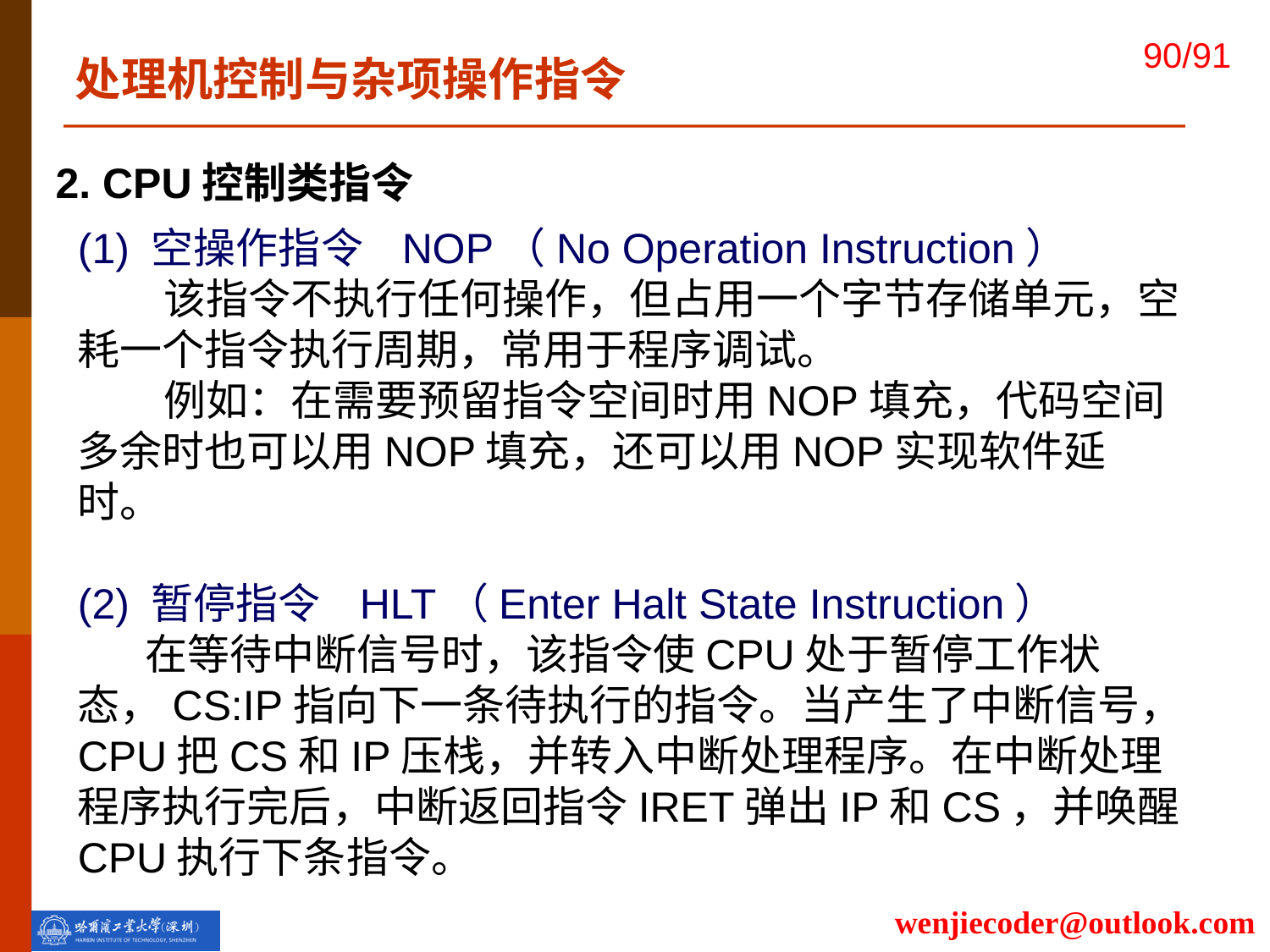

处理机控制与杂项操作指令
2. CPU控制类指令
(1) 空操作指令   NOP（No Operation Instruction）
        该指令不执行任何操作，但占用一个字节存储单元，空耗一个指令执行周期，常用于程序调试。
        例如：在需要预留指令空间时用NOP填充，代码空间多余时也可以用NOP填充，还可以用NOP实现软件延时。

(2) 暂停指令   HLT（Enter Halt State Instruction）
      在等待中断信号时，该指令使CPU处于暂停工作状态，CS:IP指向下一条待执行的指令。当产生了中断信号，CPU把CS和IP压栈，并转入中断处理程序。在中断处理程序执行完后，中断返回指令IRET弹出IP和CS，并唤醒CPU执行下条指令。